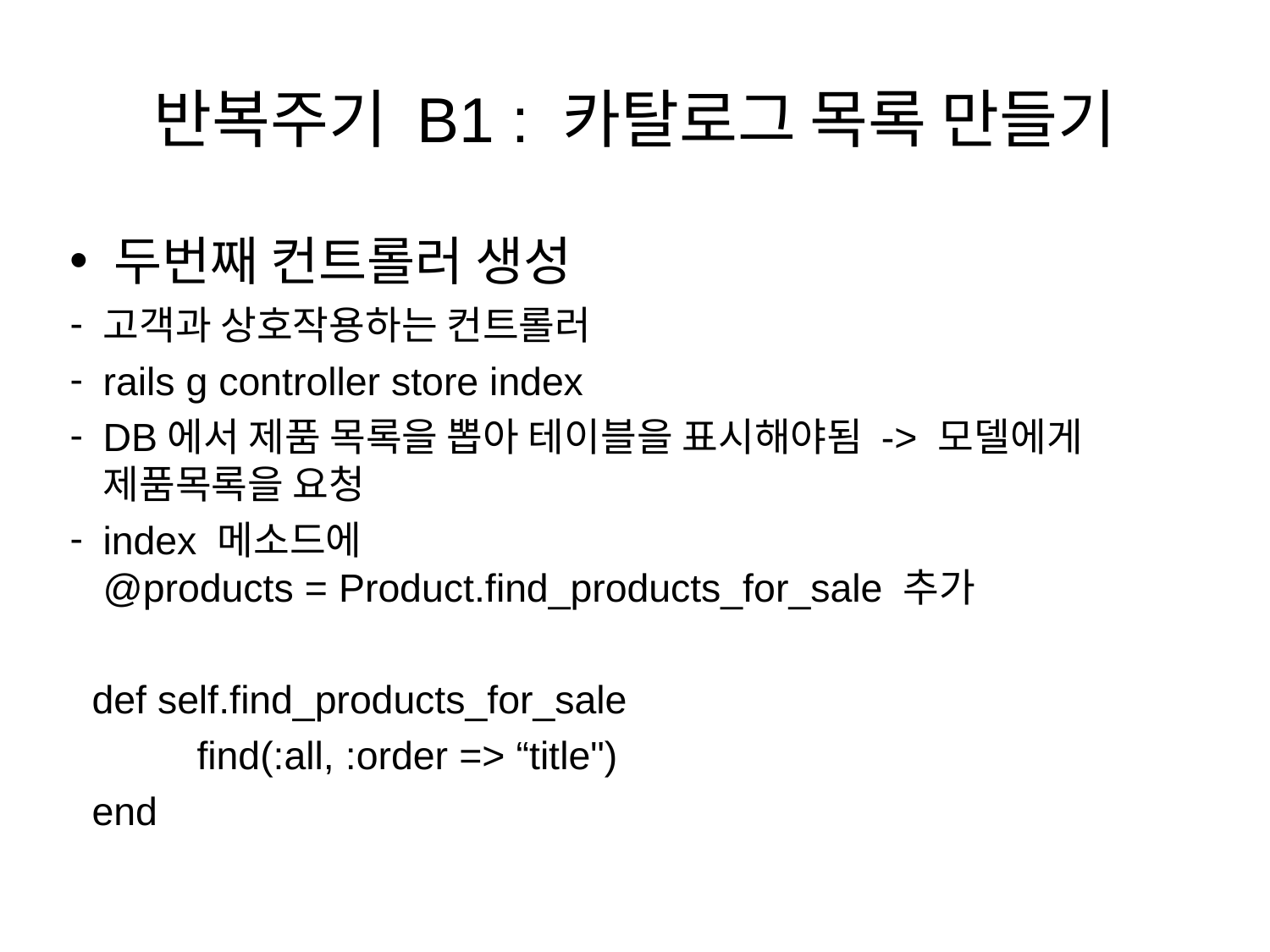

# 반복주기 B1 : 카탈로그 목록 만들기
두번째 컨트롤러 생성
고객과 상호작용하는 컨트롤러
rails g controller store index
DB에서 제품 목록을 뽑아 테이블을 표시해야됨 -> 모델에게 제품목록을 요청
index 메소드에 						@products = Product.find_products_for_sale 추가

  def self.find_products_for_sale
	find(:all, :order => “title")
  end